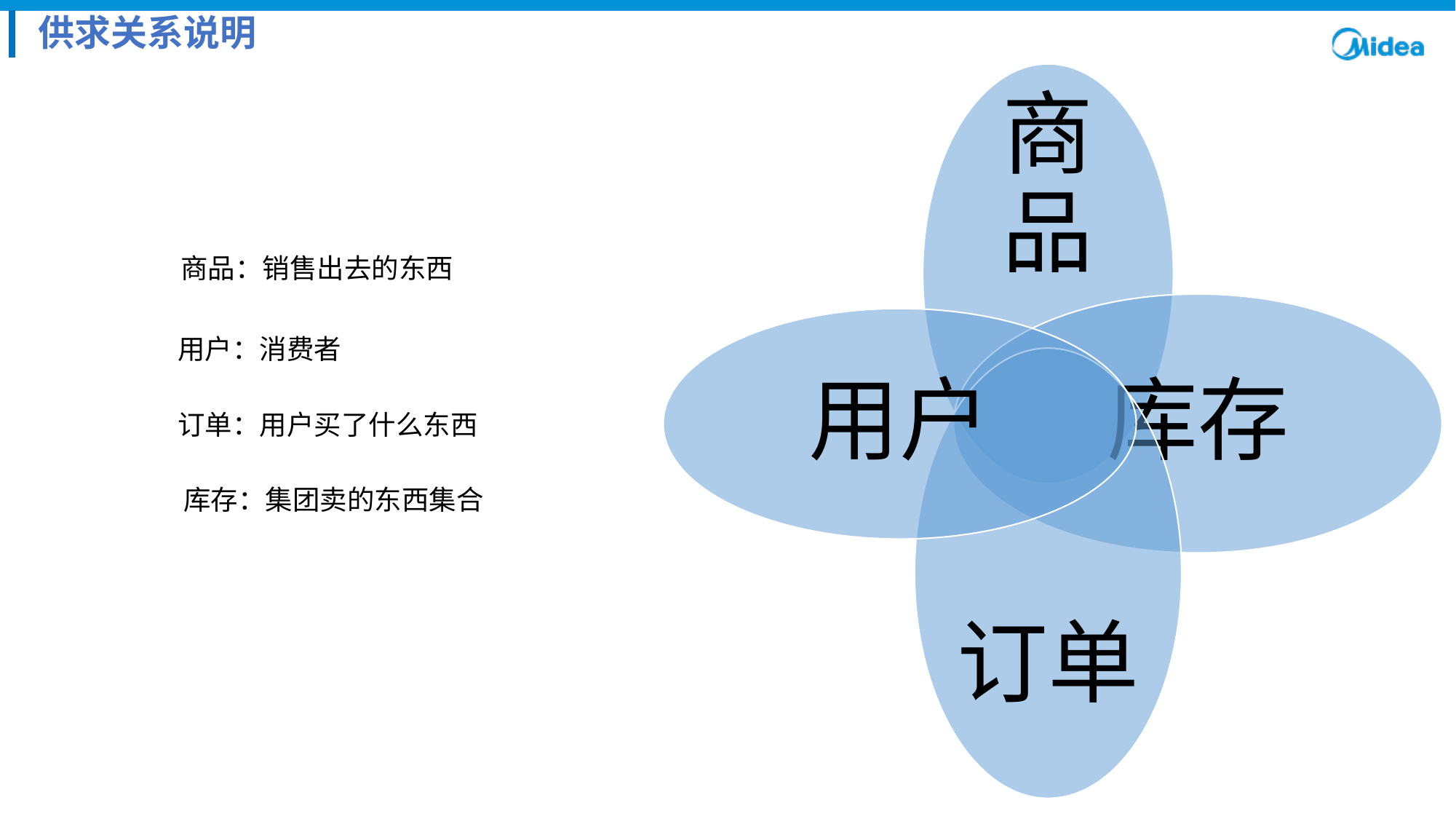

供求关系说明

商品
库存
订单
用户
商品：销售出去的东西
用户：消费者
订单：用户买了什么东西
库存：集团卖的东西集合